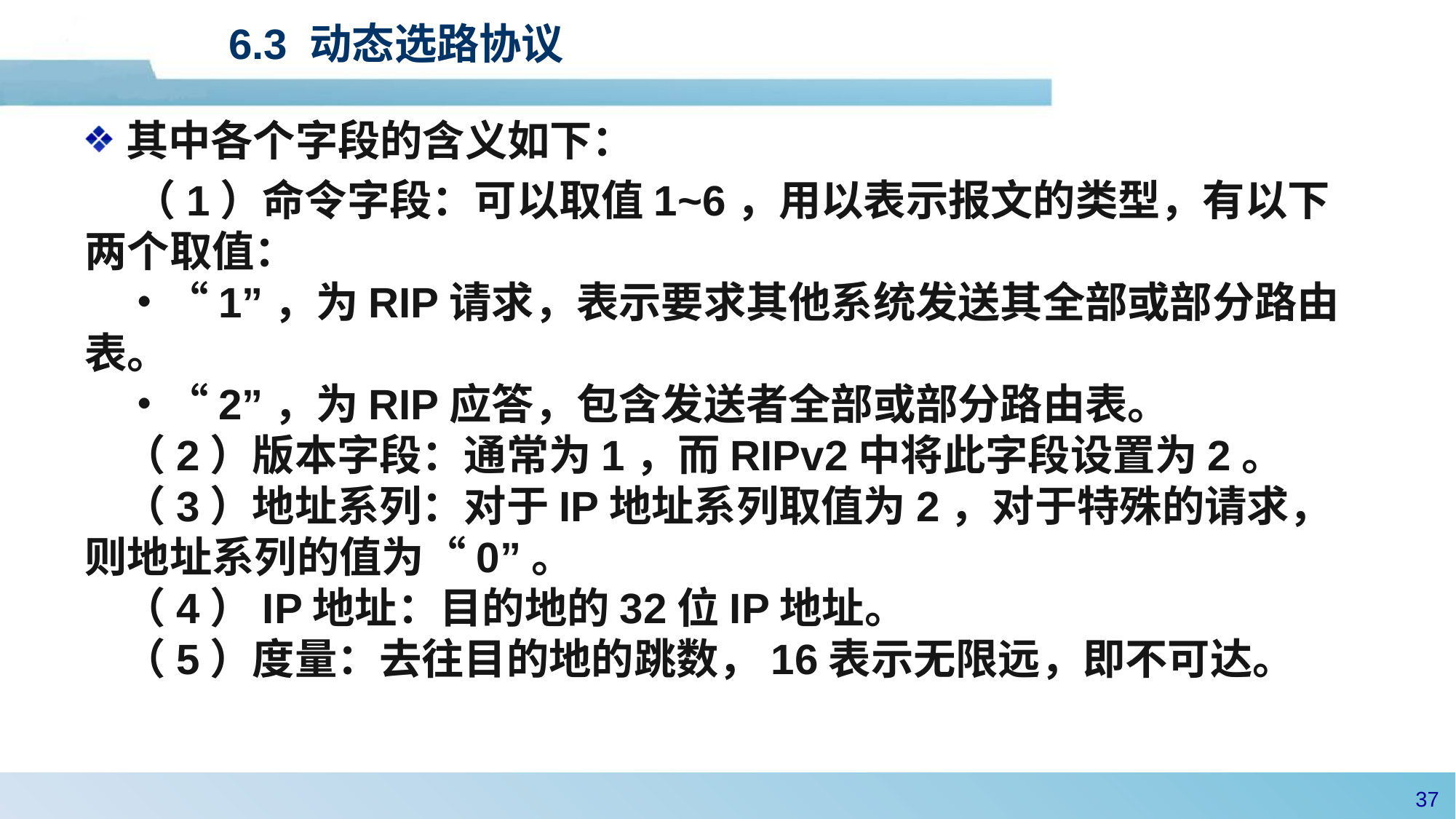

#
6.3 动态选路协议
其中各个字段的含义如下：
    （1）命令字段：可以取值1~6，用以表示报文的类型，有以下两个取值：
    •“1”，为RIP请求，表示要求其他系统发送其全部或部分路由表。
    •“2”，为RIP应答，包含发送者全部或部分路由表。
    （2）版本字段：通常为1，而RIPv2中将此字段设置为2。
    （3）地址系列：对于IP地址系列取值为2，对于特殊的请求，则地址系列的值为“0”。
    （4）IP地址：目的地的32位IP地址。
    （5）度量：去往目的地的跳数，16表示无限远，即不可达。
37